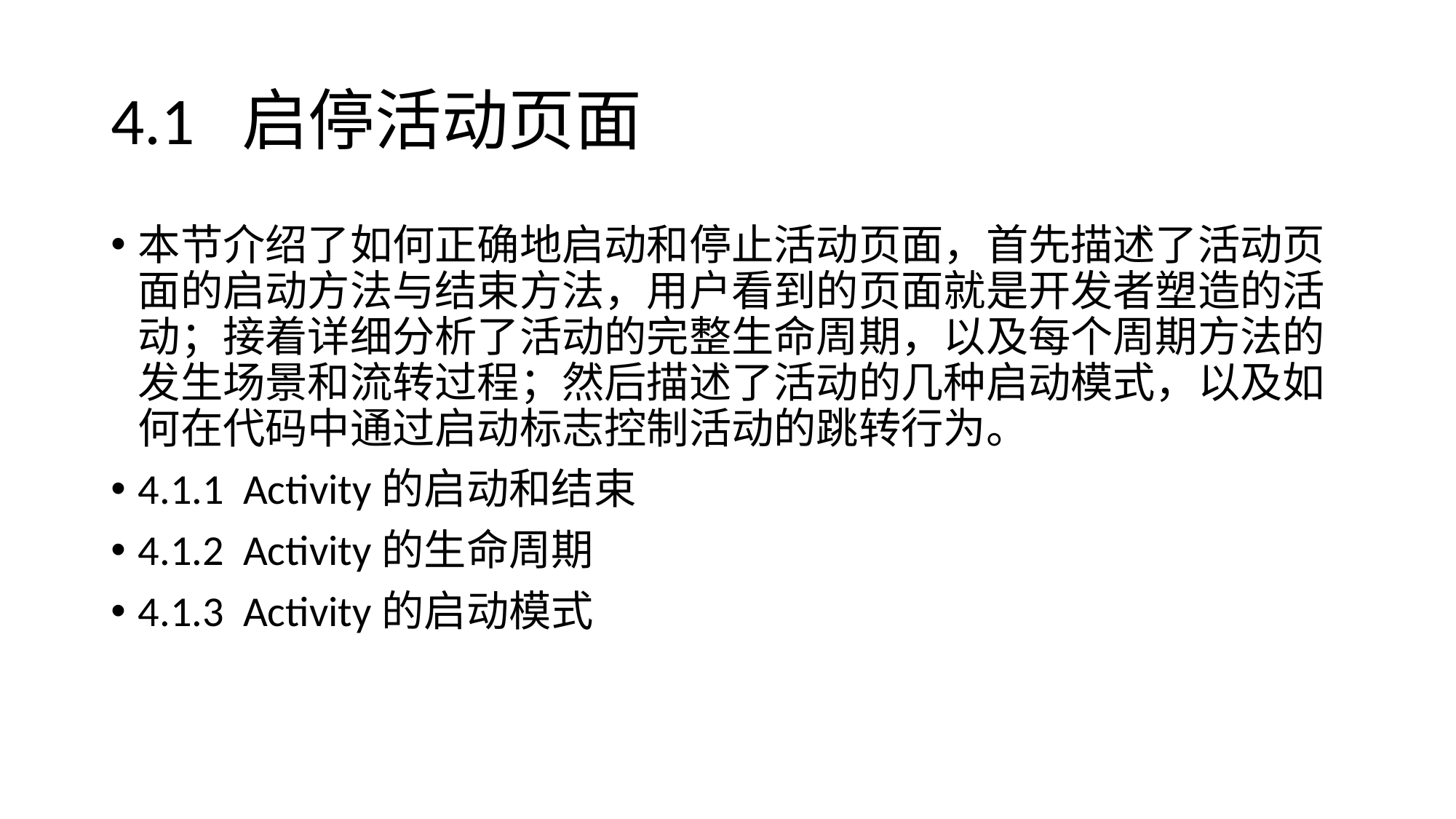

# 4.1  启停活动页面
本节介绍了如何正确地启动和停止活动页面，首先描述了活动页面的启动方法与结束方法，用户看到的页面就是开发者塑造的活动；接着详细分析了活动的完整生命周期，以及每个周期方法的发生场景和流转过程；然后描述了活动的几种启动模式，以及如何在代码中通过启动标志控制活动的跳转行为。
4.1.1  Activity的启动和结束
4.1.2  Activity的生命周期
4.1.3  Activity的启动模式